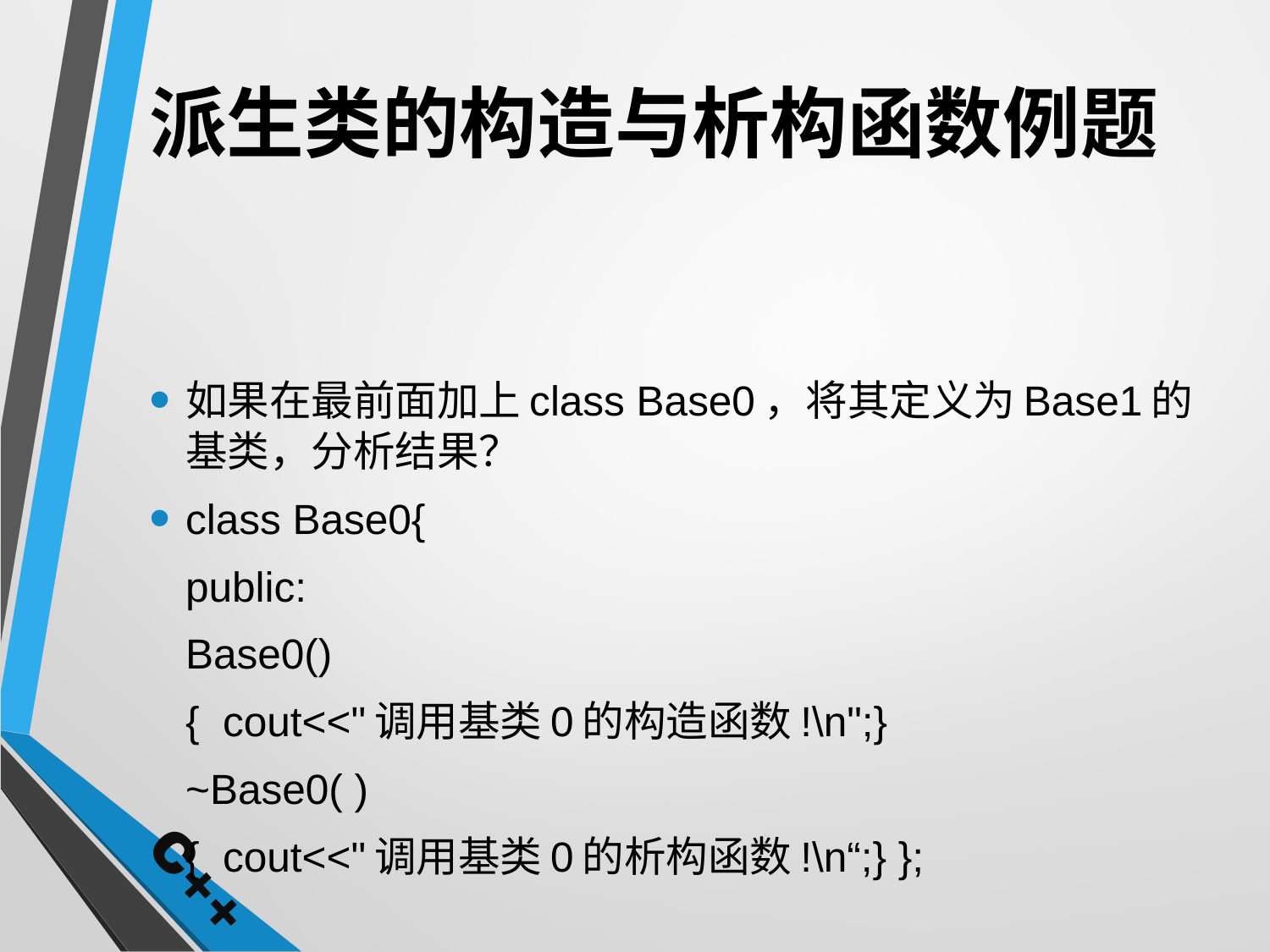

# 派生类的构造与析构函数例题

如果在最前面加上class Base0，将其定义为Base1的基类，分析结果？
class Base0{
	public:
	Base0()
	{  cout<<"调用基类0的构造函数!\n";}
	~Base0( )
	{  cout<<"调用基类0的析构函数!\n“;} };